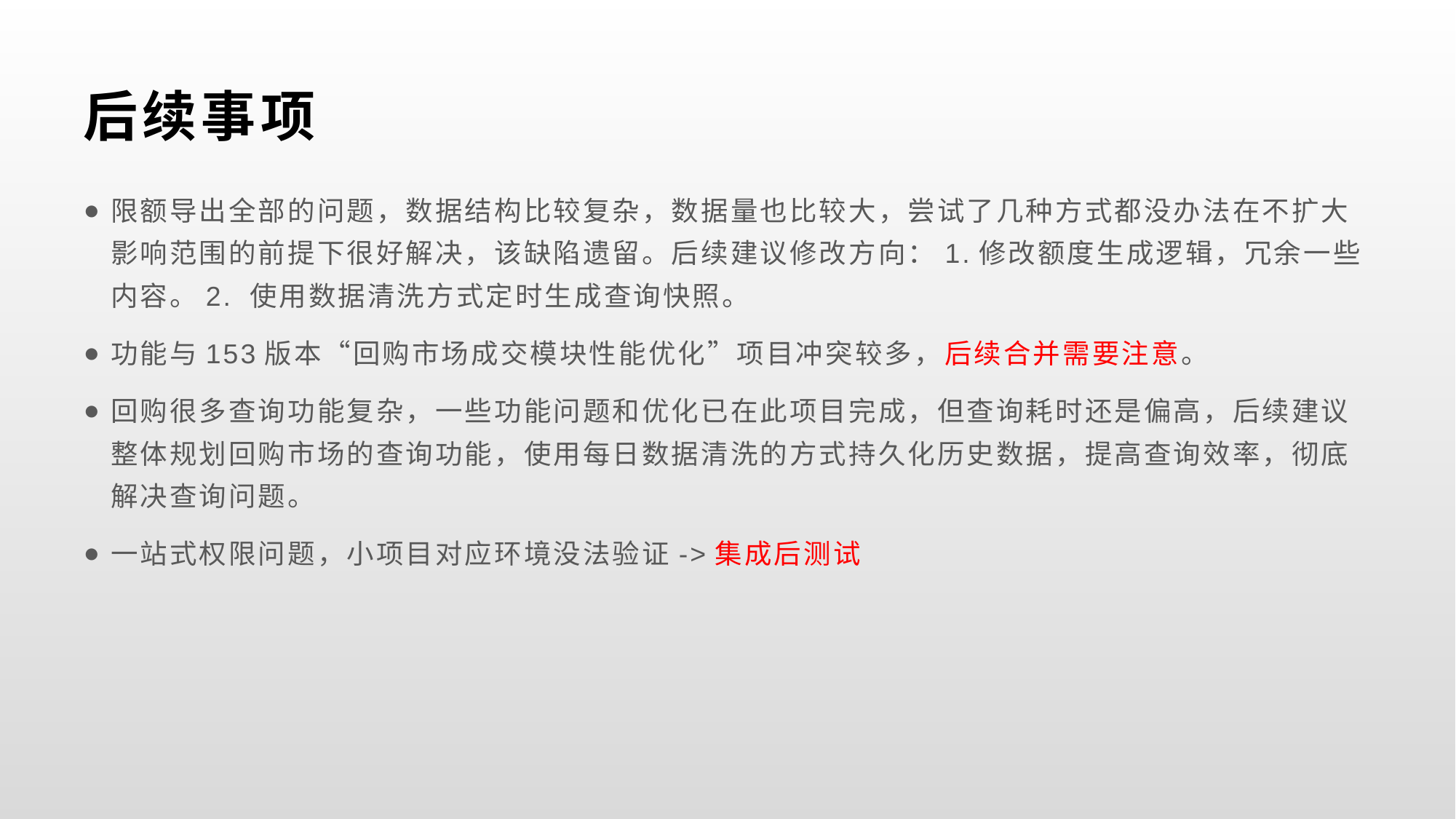

# 后续事项
限额导出全部的问题，数据结构比较复杂，数据量也比较大，尝试了几种方式都没办法在不扩大影响范围的前提下很好解决，该缺陷遗留。后续建议修改方向：1.修改额度生成逻辑，冗余一些内容。2. 使用数据清洗方式定时生成查询快照。
功能与153版本“回购市场成交模块性能优化”项目冲突较多，后续合并需要注意。
回购很多查询功能复杂，一些功能问题和优化已在此项目完成，但查询耗时还是偏高，后续建议整体规划回购市场的查询功能，使用每日数据清洗的方式持久化历史数据，提高查询效率，彻底解决查询问题。
一站式权限问题，小项目对应环境没法验证->集成后测试